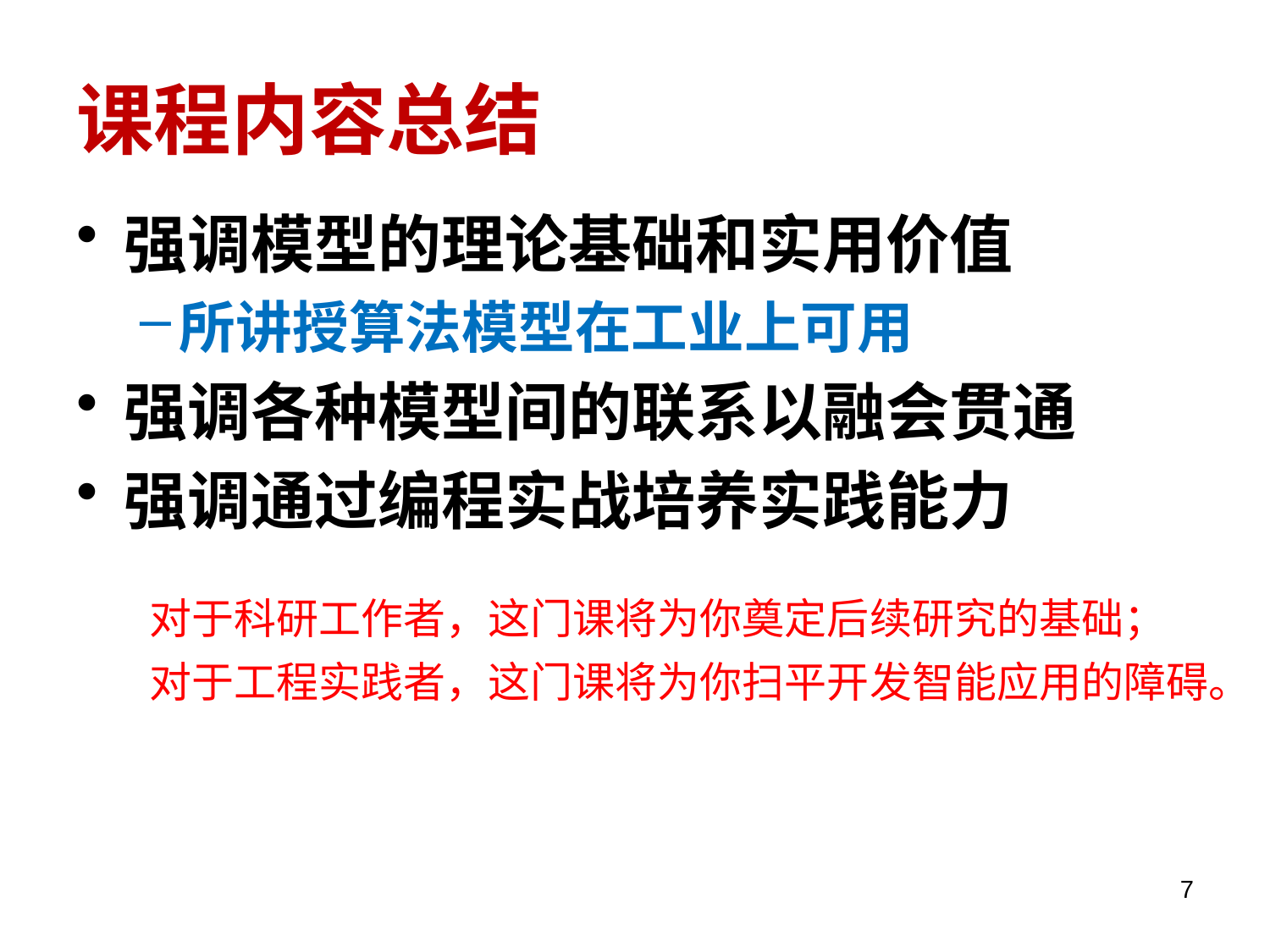

# 课程内容总结
强调模型的理论基础和实用价值
所讲授算法模型在工业上可用
强调各种模型间的联系以融会贯通
强调通过编程实战培养实践能力
对于科研工作者，这门课将为你奠定后续研究的基础；
对于工程实践者，这门课将为你扫平开发智能应用的障碍。
7